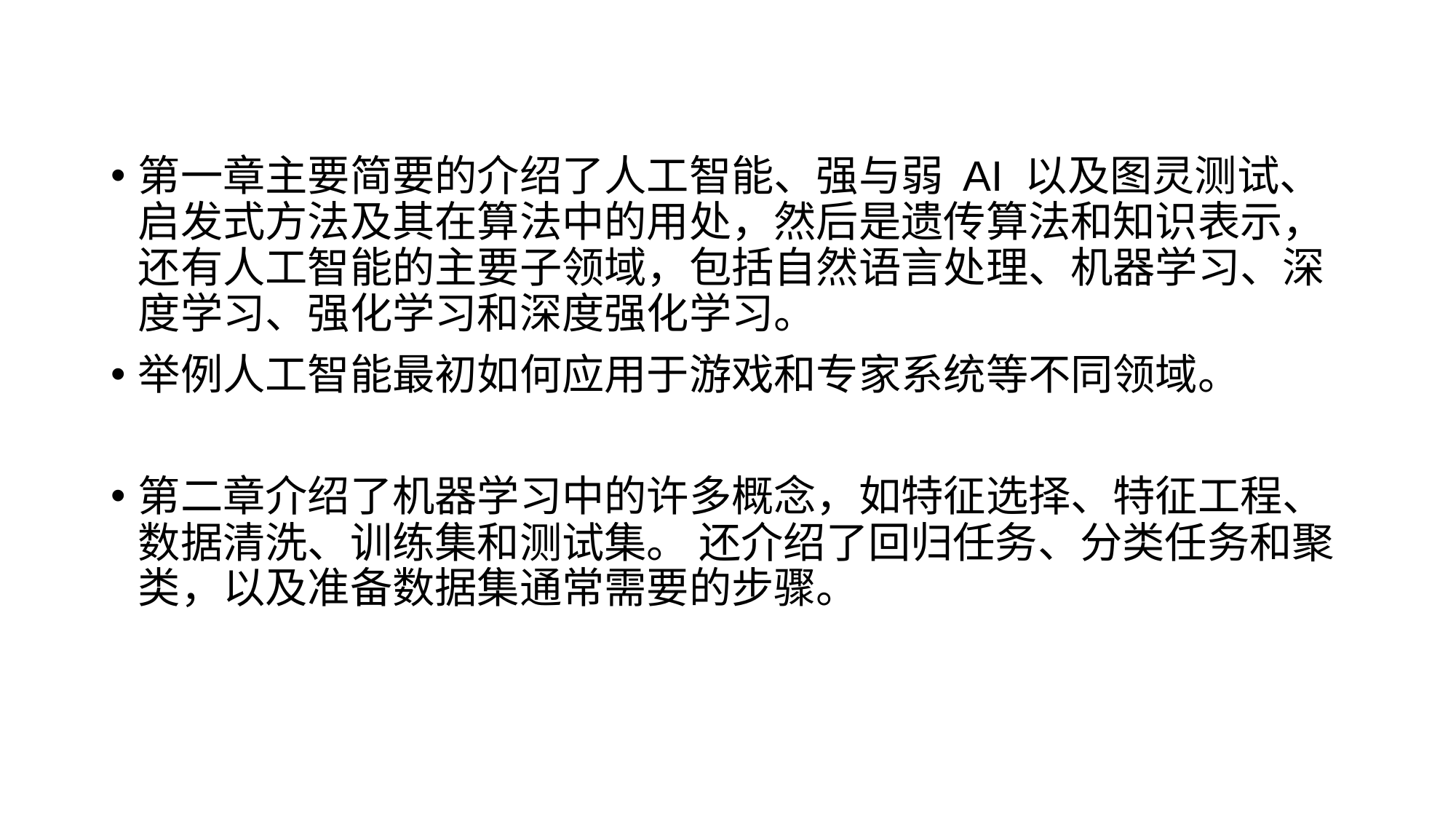

第一章主要简要的介绍了人工智能、强与弱 AI 以及图灵测试、启发式方法及其在算法中的用处，然后是遗传算法和知识表示，还有人工智能的主要子领域，包括自然语言处理、机器学习、深度学习、强化学习和深度强化学习。
举例人工智能最初如何应用于游戏和专家系统等不同领域。

第二章介绍了机器学习中的许多概念，如特征选择、特征工程、数据清洗、训练集和测试集。 还介绍了回归任务、分类任务和聚类，以及准备数据集通常需要的步骤。